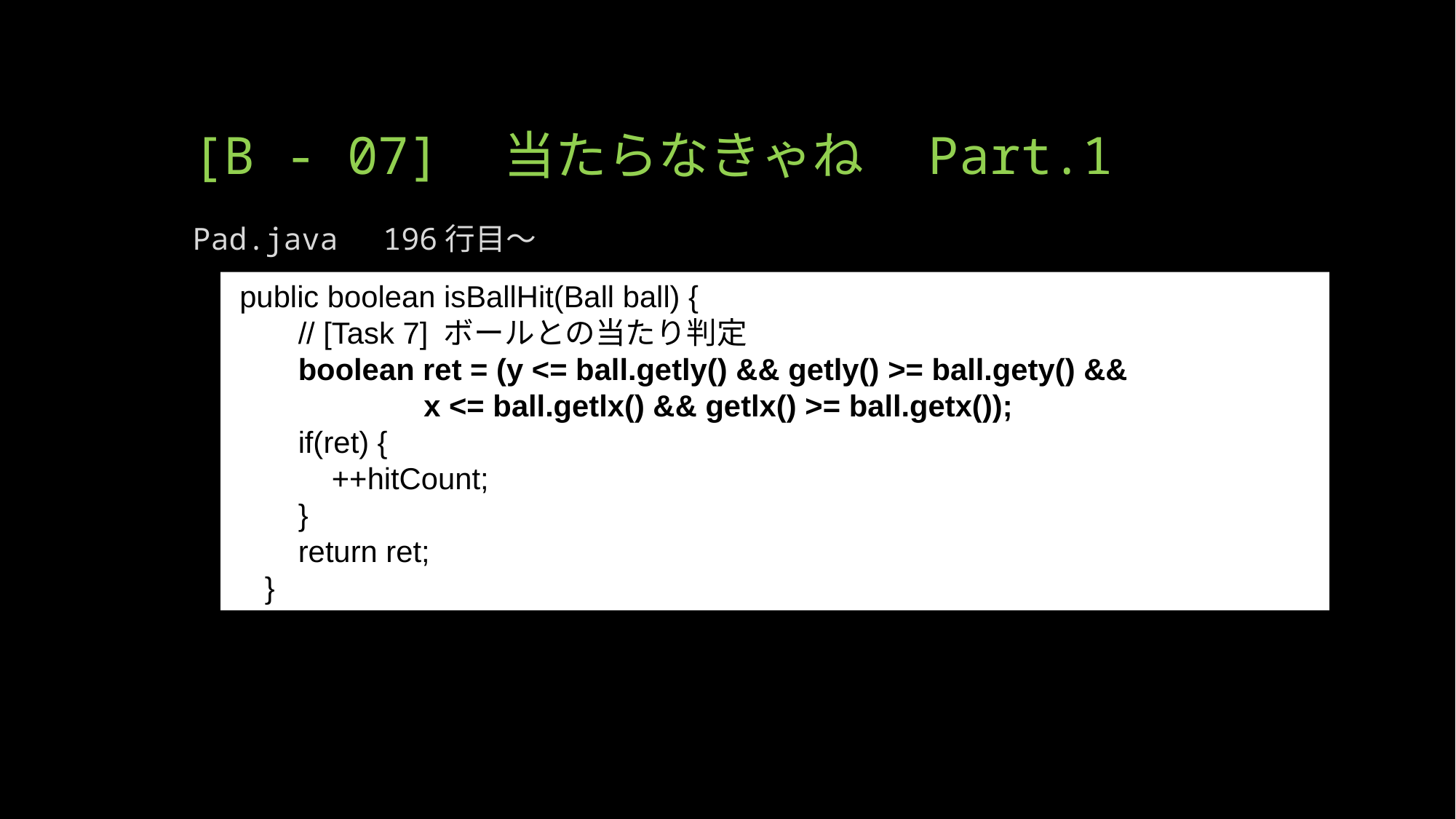

# [B - 07]　当たらなきゃね　Part.1
Pad.java　196行目～
 public boolean isBallHit(Ball ball) {
        // [Task 7] ボールとの当たり判定
        boolean ret = (y <= ball.getly() && getly() >= ball.gety() &&
                       x <= ball.getlx() && getlx() >= ball.getx());
        if(ret) {
            ++hitCount;
        }
        return ret;
    }